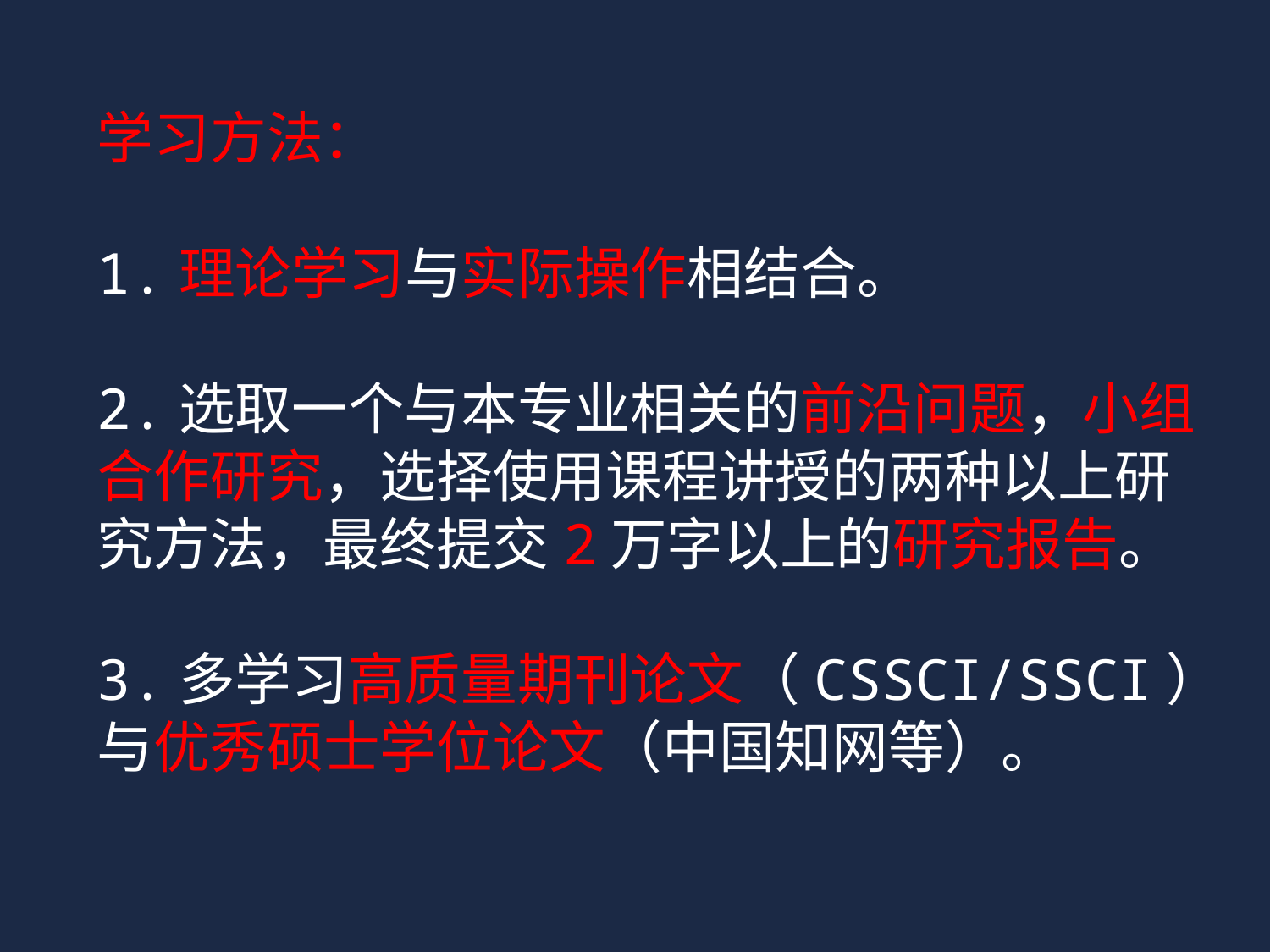

学习方法：

1.理论学习与实际操作相结合。

2.选取一个与本专业相关的前沿问题，小组合作研究，选择使用课程讲授的两种以上研究方法，最终提交2万字以上的研究报告。

3.多学习高质量期刊论文（CSSCI/SSCI）与优秀硕士学位论文（中国知网等）。